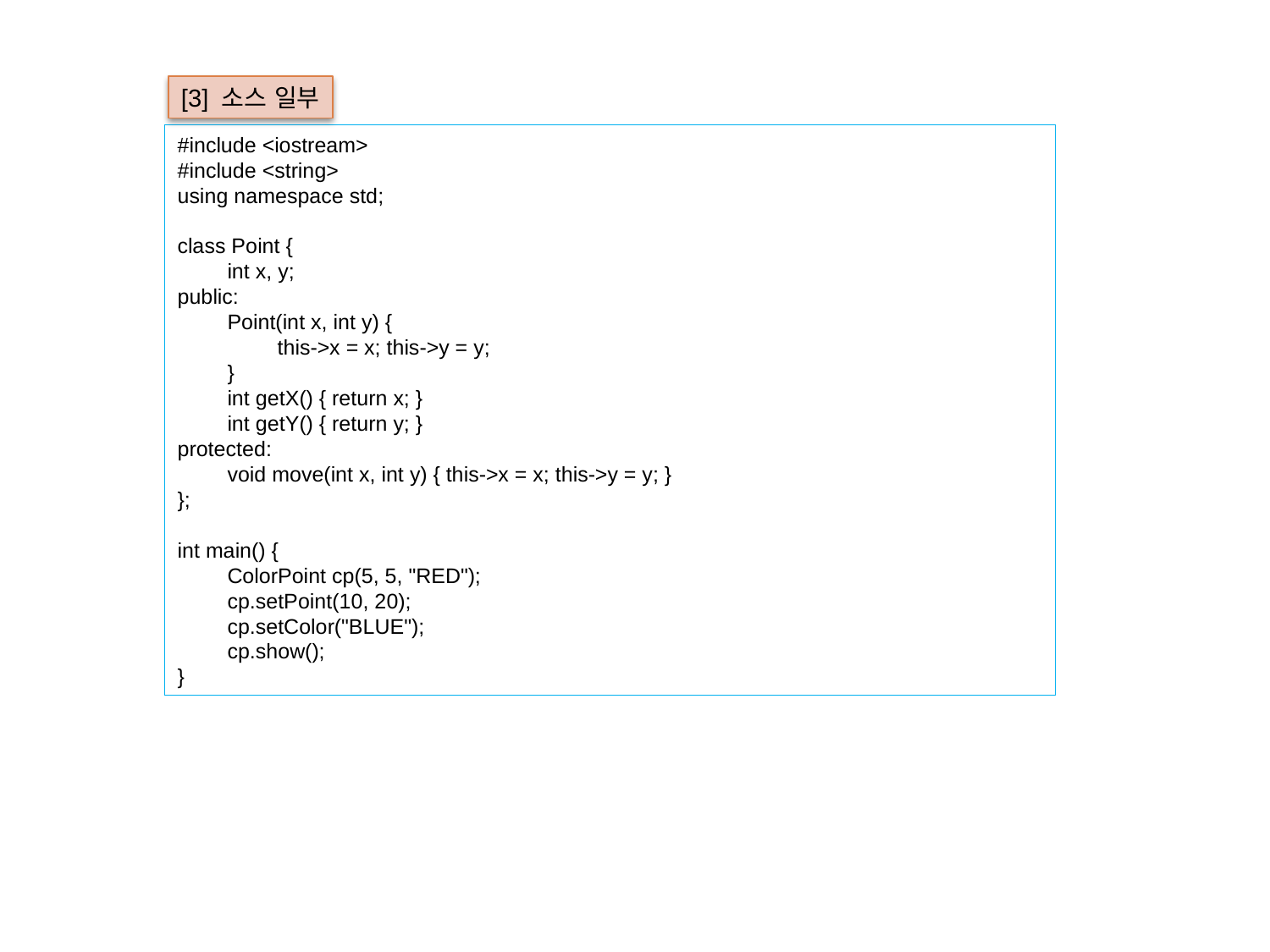

[3] 소스 일부
#include <iostream>
#include <string>
using namespace std;

class Point {
int x, y;
public:
Point(int x, int y) {
this->x = x; this->y = y;
}
int getX() { return x; }
int getY() { return y; }
protected:
void move(int x, int y) { this->x = x; this->y = y; }
};

int main() {
ColorPoint cp(5, 5, "RED");
cp.setPoint(10, 20);
cp.setColor("BLUE");
cp.show();
}